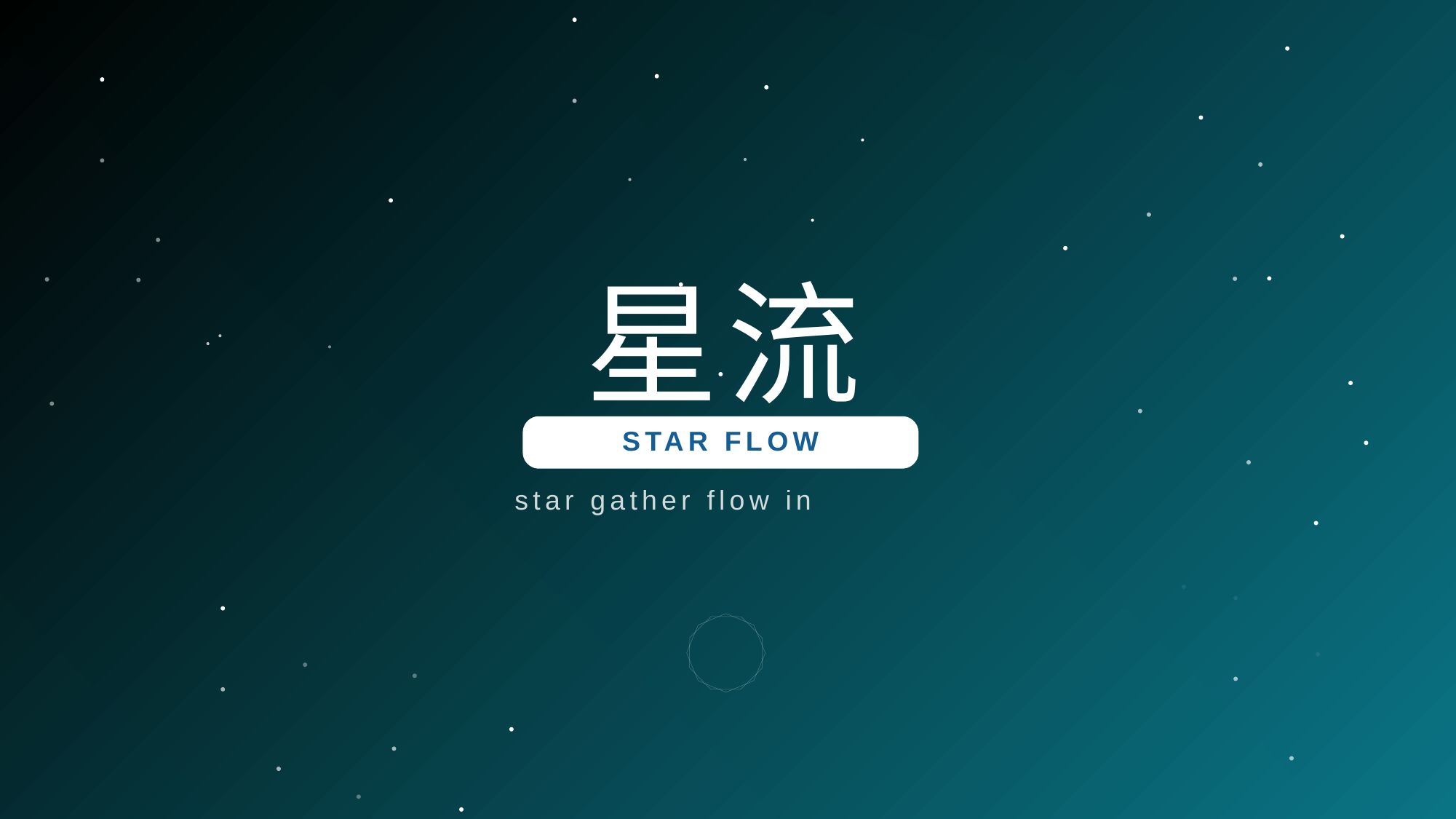

星流

STAR FLOW

star gather flow into river